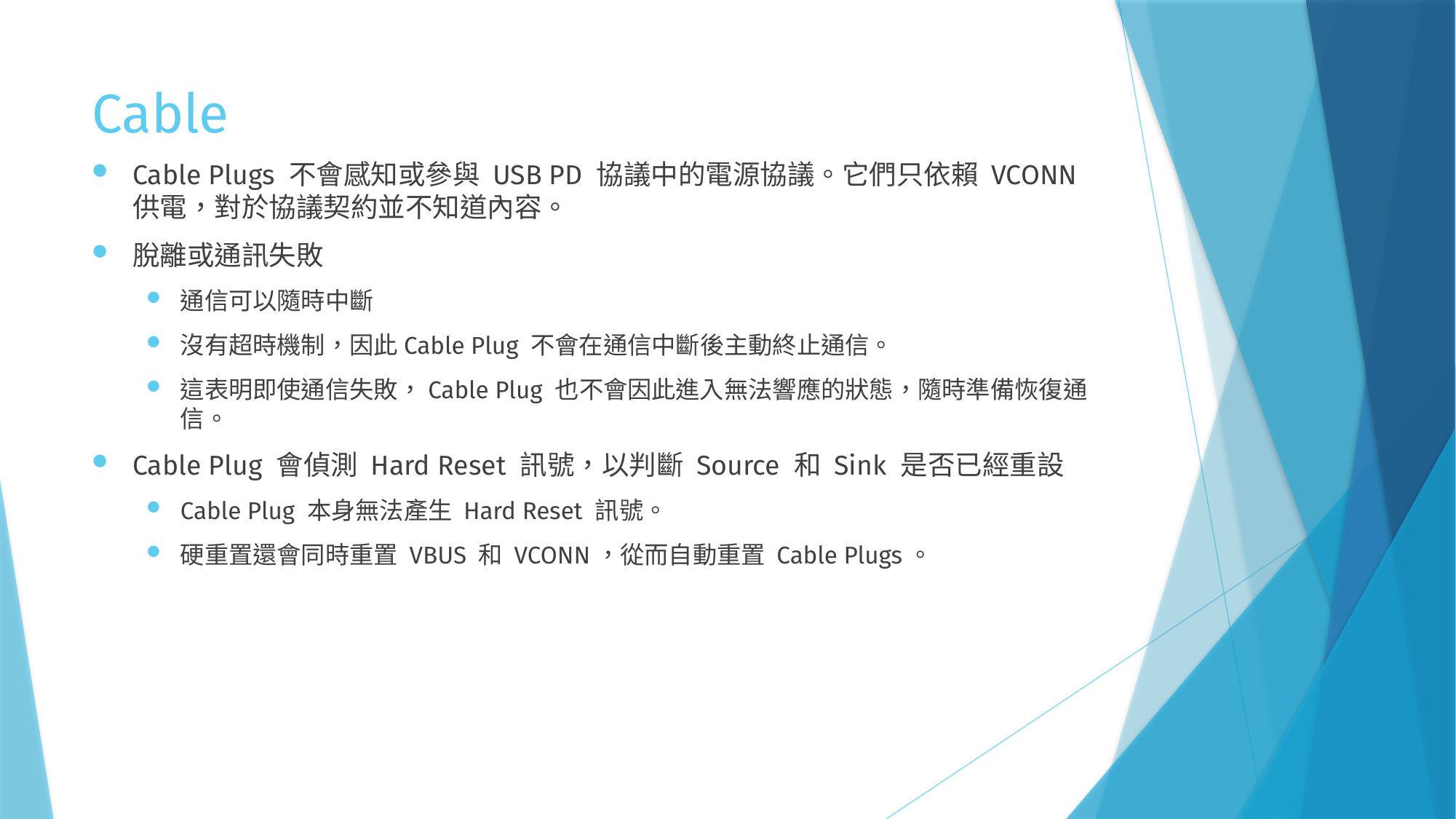

# Cable
Cable Plugs 不會感知或參與 USB PD 協議中的電源協議。它們只依賴 VCONN 供電，對於協議契約並不知道內容。
脫離或通訊失敗
通信可以隨時中斷
沒有超時機制，因此Cable Plug 不會在通信中斷後主動終止通信。
這表明即使通信失敗，Cable Plug 也不會因此進入無法響應的狀態，隨時準備恢復通信。
Cable Plug 會偵測 Hard Reset 訊號，以判斷 Source 和 Sink 是否已經重設
Cable Plug 本身無法產生 Hard Reset 訊號。
硬重置還會同時重置 VBUS 和 VCONN，從而自動重置 Cable Plugs。